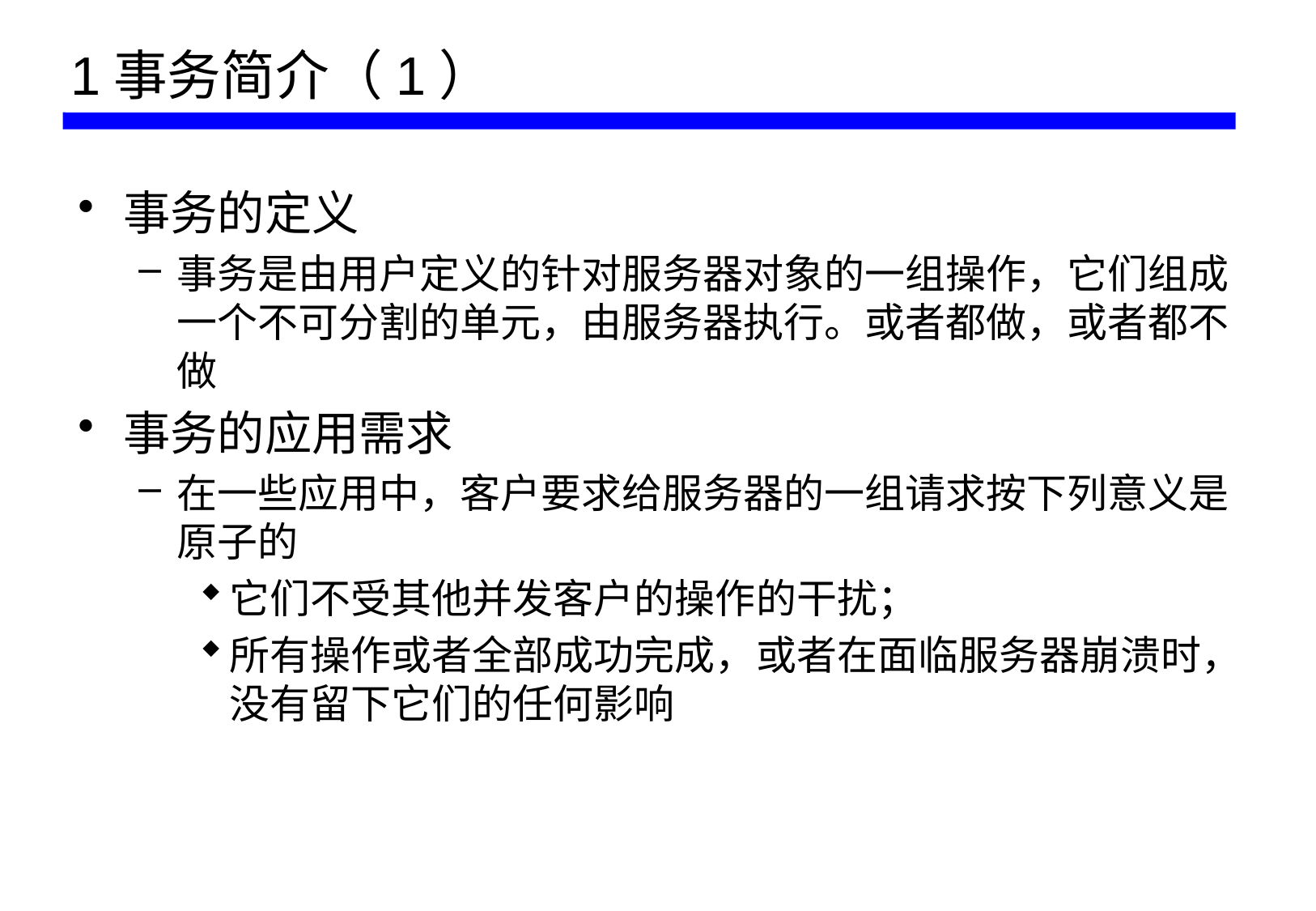

# 1事务简介（1）
事务的定义
事务是由用户定义的针对服务器对象的一组操作，它们组成一个不可分割的单元，由服务器执行。或者都做，或者都不做
事务的应用需求
在一些应用中，客户要求给服务器的一组请求按下列意义是原子的
它们不受其他并发客户的操作的干扰；
所有操作或者全部成功完成，或者在面临服务器崩溃时，没有留下它们的任何影响